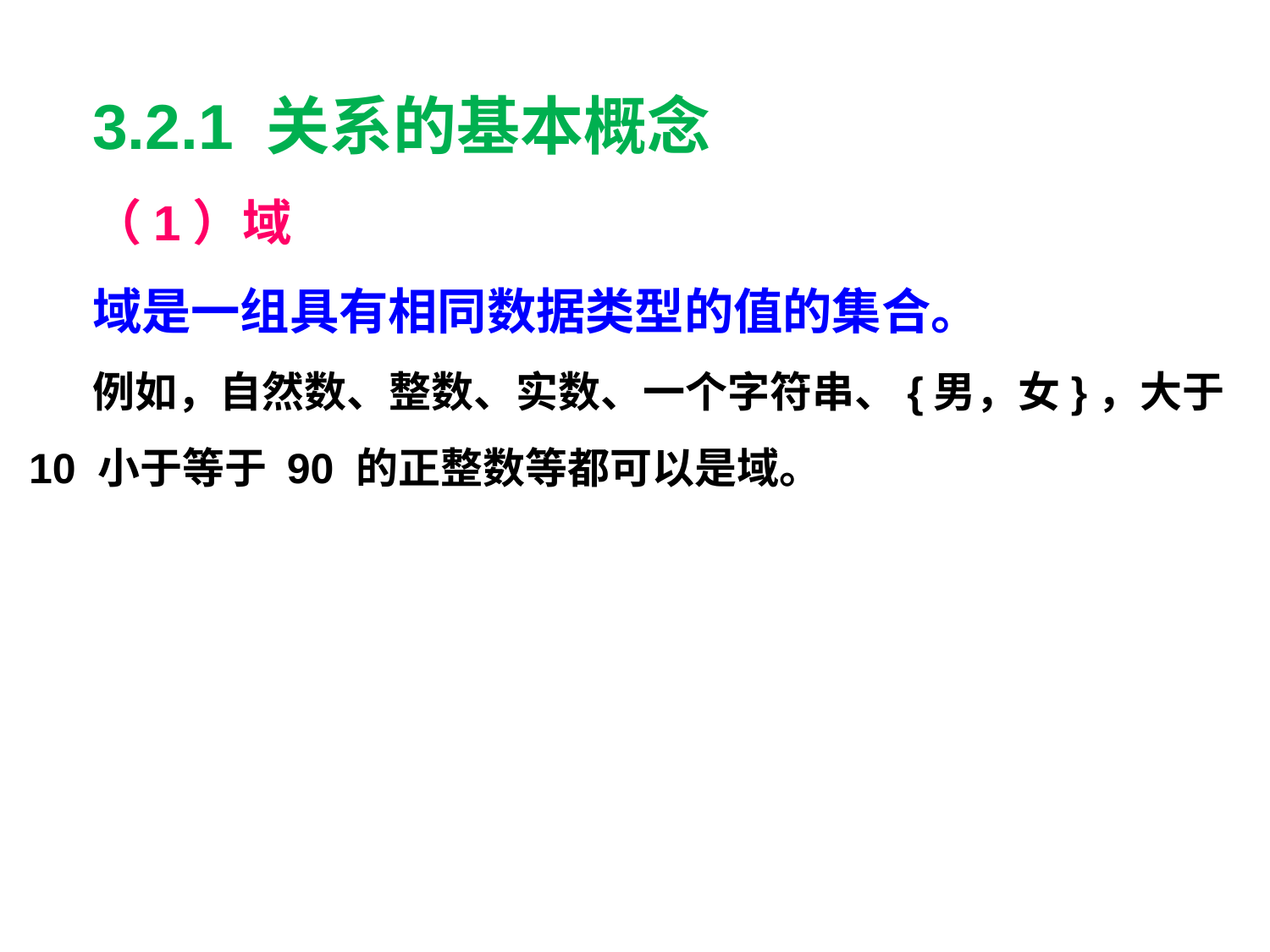

3.2.1 关系的基本概念
（1）域
域是一组具有相同数据类型的值的集合。
例如，自然数、整数、实数、一个字符串、{男，女}，大于 10 小于等于 90 的正整数等都可以是域。